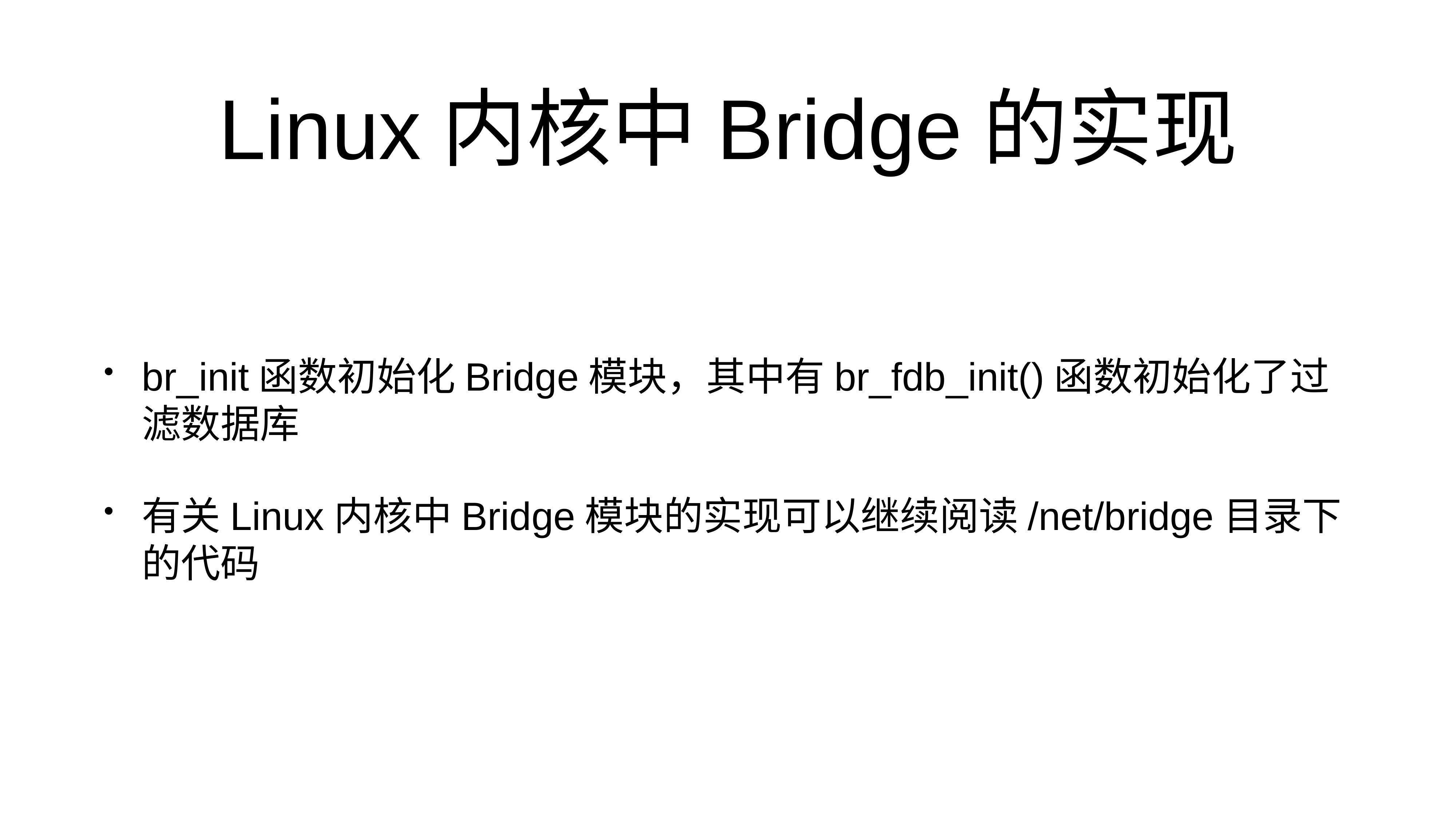

# Linux内核中Bridge的实现
br_init函数初始化Bridge模块，其中有br_fdb_init()函数初始化了过滤数据库
有关Linux内核中Bridge模块的实现可以继续阅读/net/bridge目录下的代码